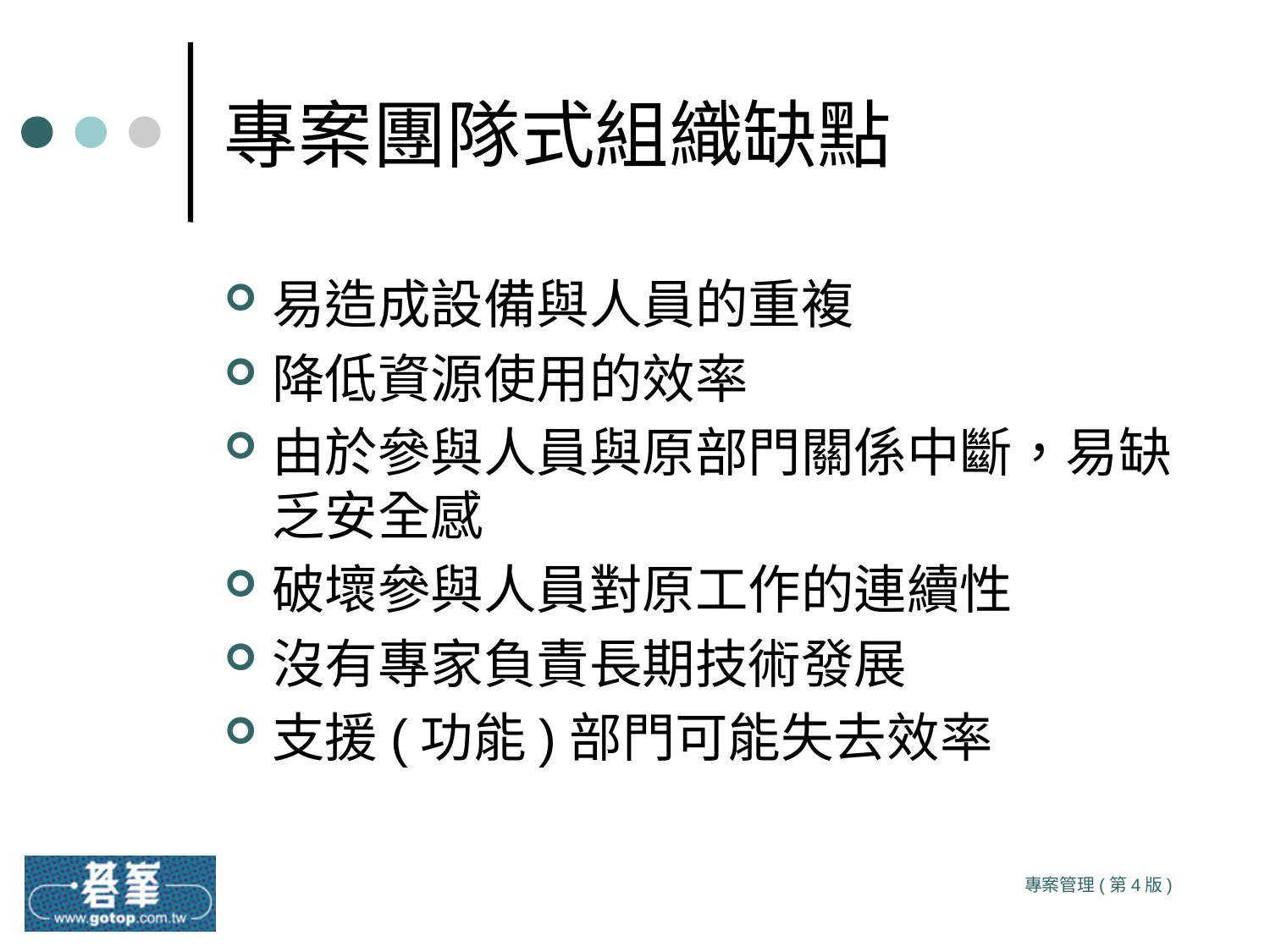

# 專案團隊式組織缺點
易造成設備與人員的重複
降低資源使用的效率
由於參與人員與原部門關係中斷，易缺乏安全感
破壞參與人員對原工作的連續性
沒有專家負責長期技術發展
支援(功能)部門可能失去效率
專案管理(第4版)